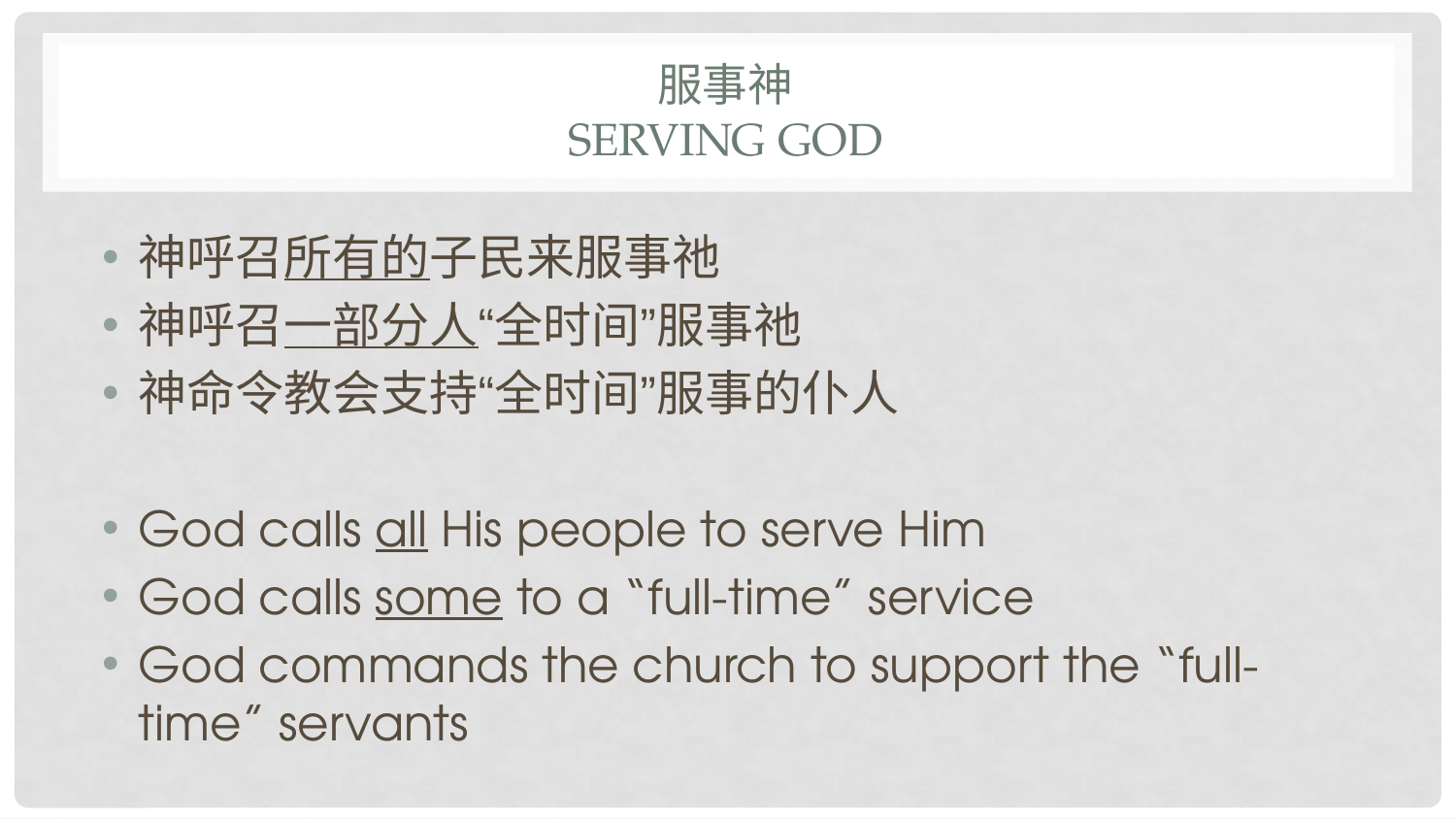

# 服事神 Serving god
神呼召所有的子民来服事祂
神呼召一部分人“全时间”服事祂
神命令教会支持“全时间”服事的仆人

God calls all His people to serve Him
God calls some to a “full-time” service
God commands the church to support the “full-time” servants